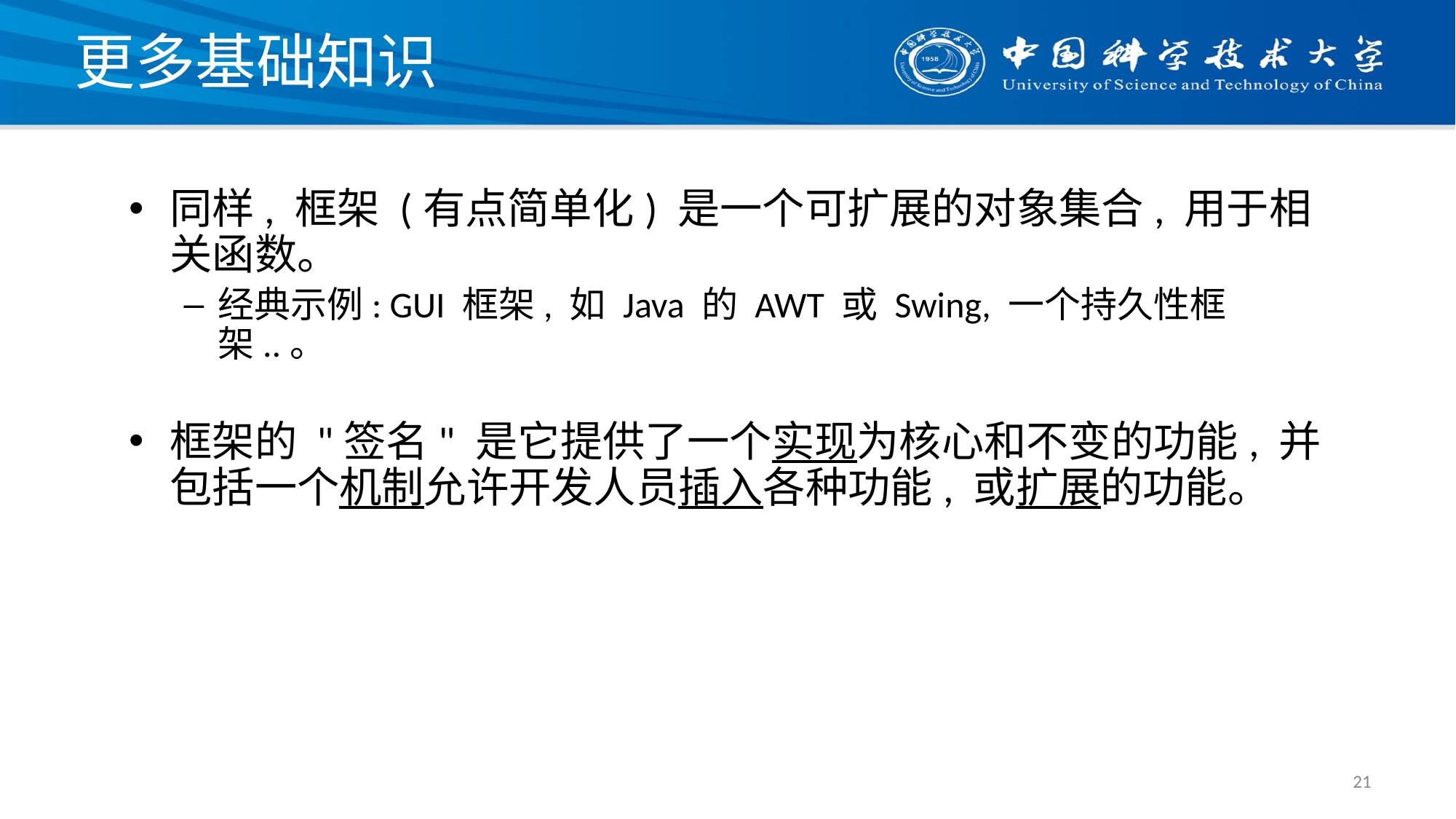

# 更多基础知识
同样, 框架 (有点简单化) 是一个可扩展的对象集合, 用于相关函数。
经典示例: GUI 框架, 如 Java 的 AWT 或 Swing, 一个持久性框架..。

框架的 "签名" 是它提供了一个实现为核心和不变的功能, 并包括一个机制允许开发人员插入各种功能, 或扩展的功能。

21